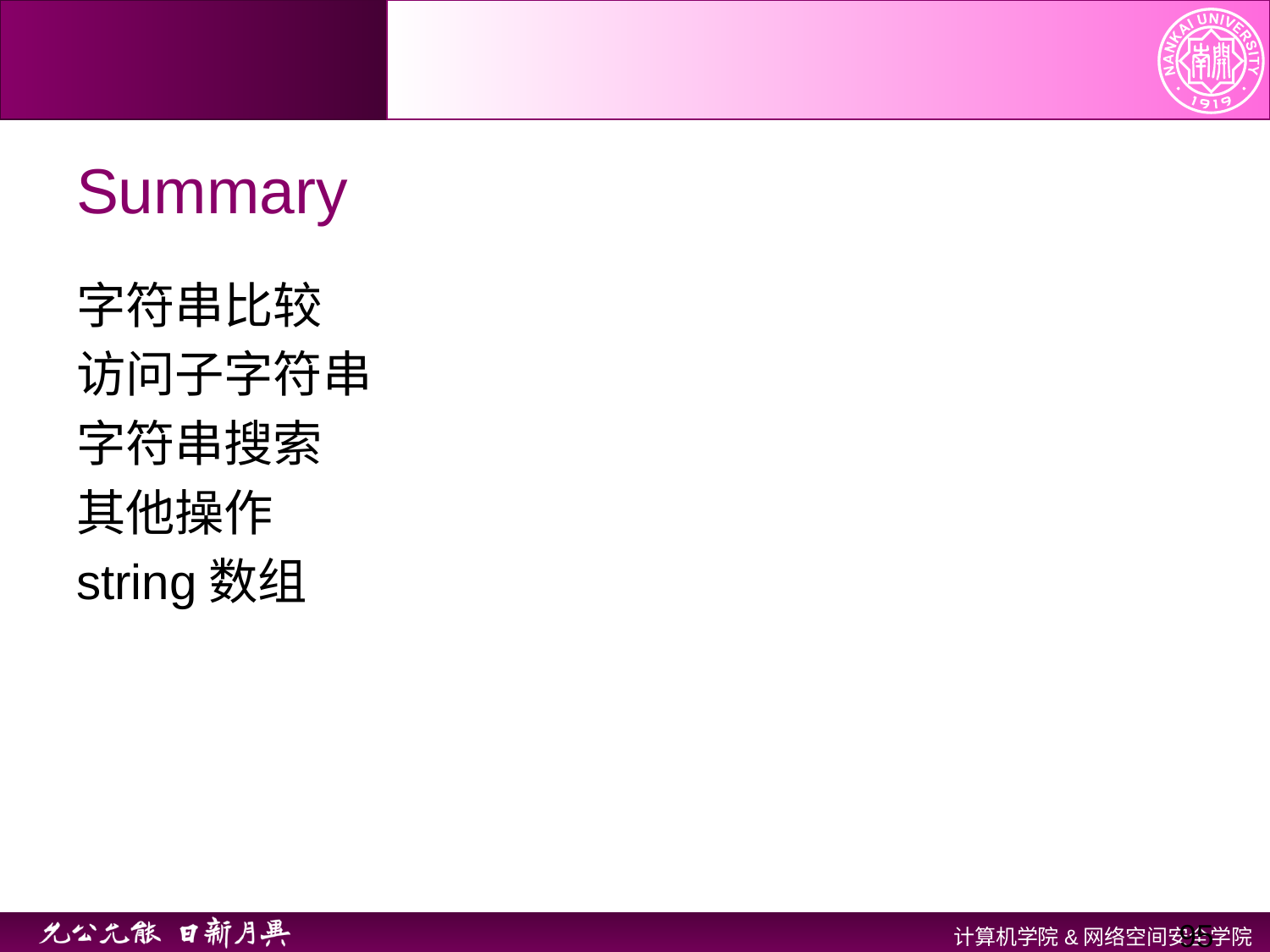

# Summary
字符串比较
访问子字符串
字符串搜索
其他操作
string数组
95